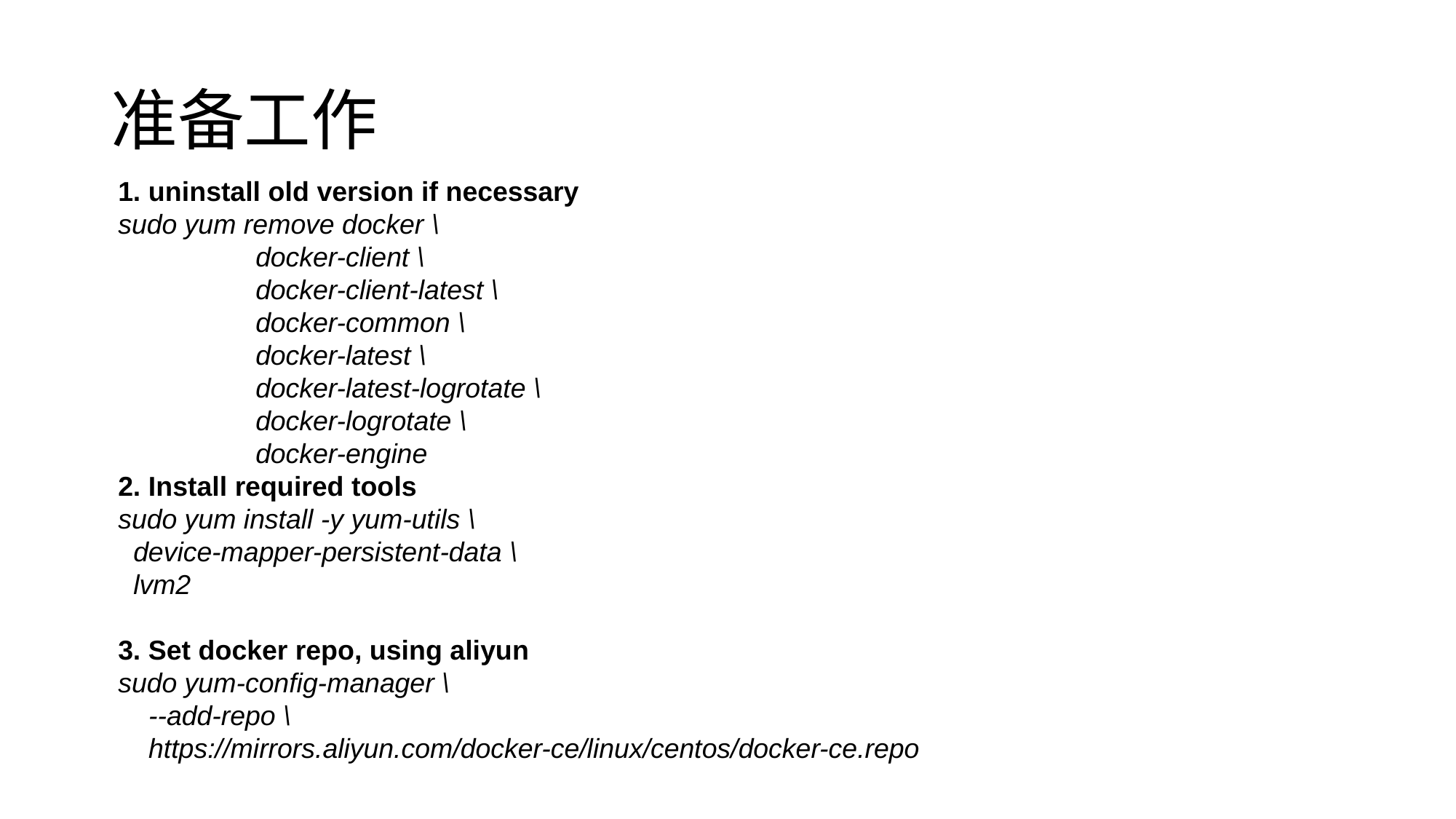

# 准备工作
1. uninstall old version if necessary
sudo yum remove docker \
                  docker-client \
                  docker-client-latest \
                  docker-common \
                  docker-latest \
                  docker-latest-logrotate \
                  docker-logrotate \
                  docker-engine
2. Install required tools
sudo yum install -y yum-utils \
  device-mapper-persistent-data \
  lvm2

3. Set docker repo, using aliyun
sudo yum-config-manager \
    --add-repo \
    https://mirrors.aliyun.com/docker-ce/linux/centos/docker-ce.repo